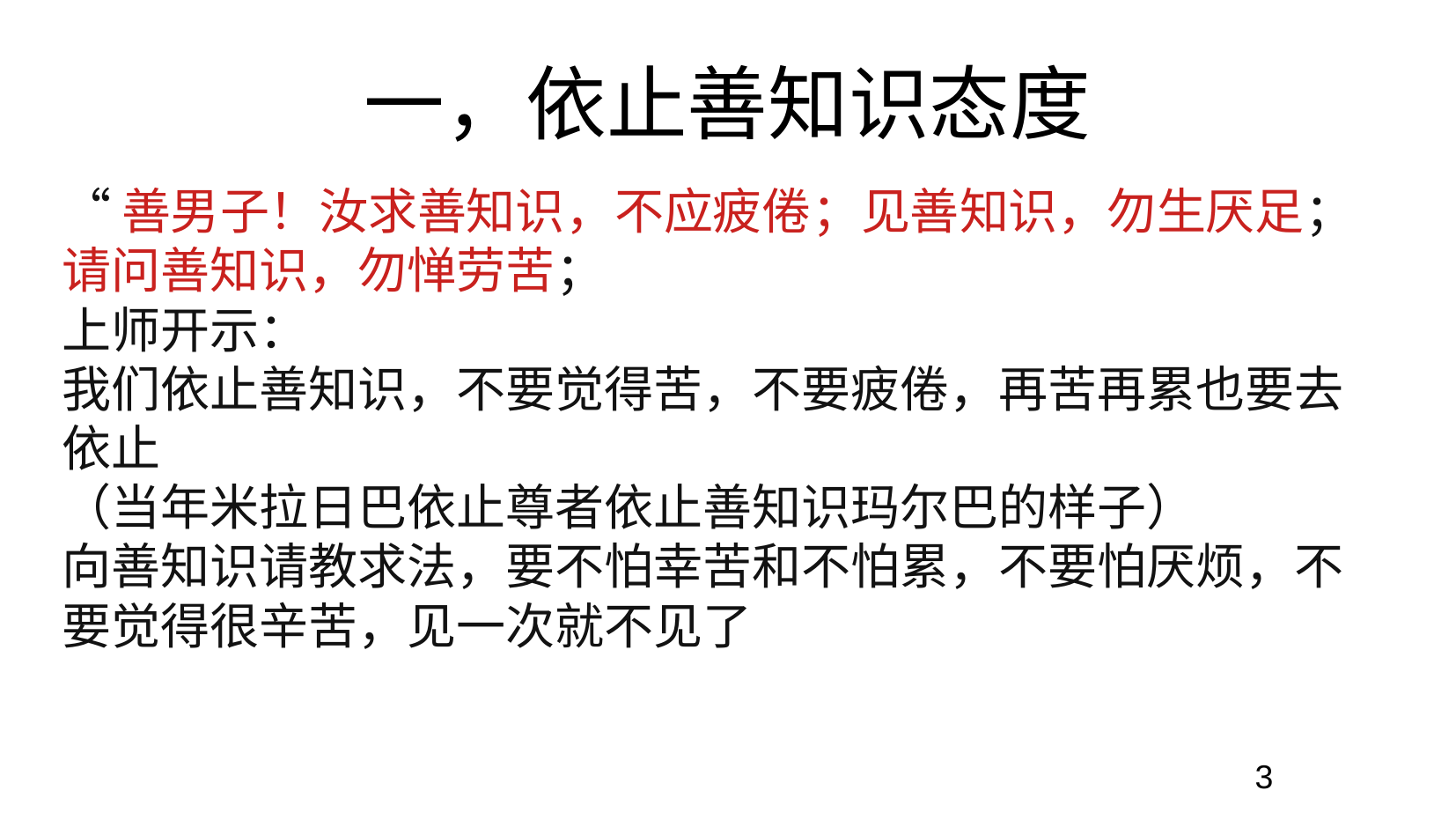

一，依止善知识态度
“善男子！汝求善知识，不应疲倦；见善知识，勿生厌足；请问善知识，勿惮劳苦；
上师开示：
我们依止善知识，不要觉得苦，不要疲倦，再苦再累也要去依止
（当年米拉日巴依止尊者依止善知识玛尔巴的样子）
向善知识请教求法，要不怕幸苦和不怕累，不要怕厌烦，不要觉得很辛苦，见一次就不见了
                      3